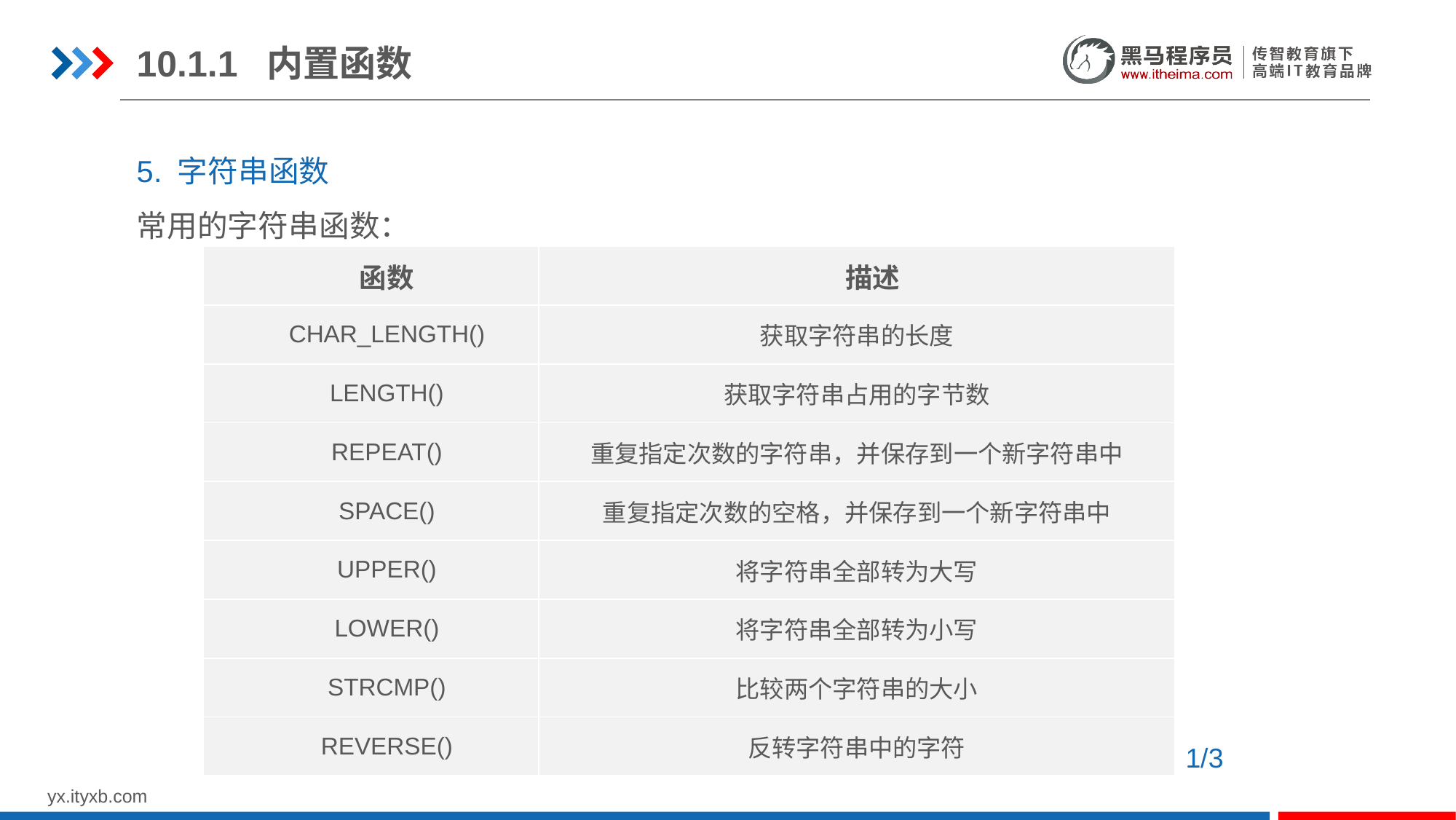

10.1.1  内置函数
5. 字符串函数
常用的字符串函数：
| 函数 | 描述 |
| --- | --- |
| CHAR\_LENGTH() | 获取字符串的长度 |
| LENGTH() | 获取字符串占用的字节数 |
| REPEAT() | 重复指定次数的字符串，并保存到一个新字符串中 |
| SPACE() | 重复指定次数的空格，并保存到一个新字符串中 |
| UPPER() | 将字符串全部转为大写 |
| LOWER() | 将字符串全部转为小写 |
| STRCMP() | 比较两个字符串的大小 |
| REVERSE() | 反转字符串中的字符 |
1/3